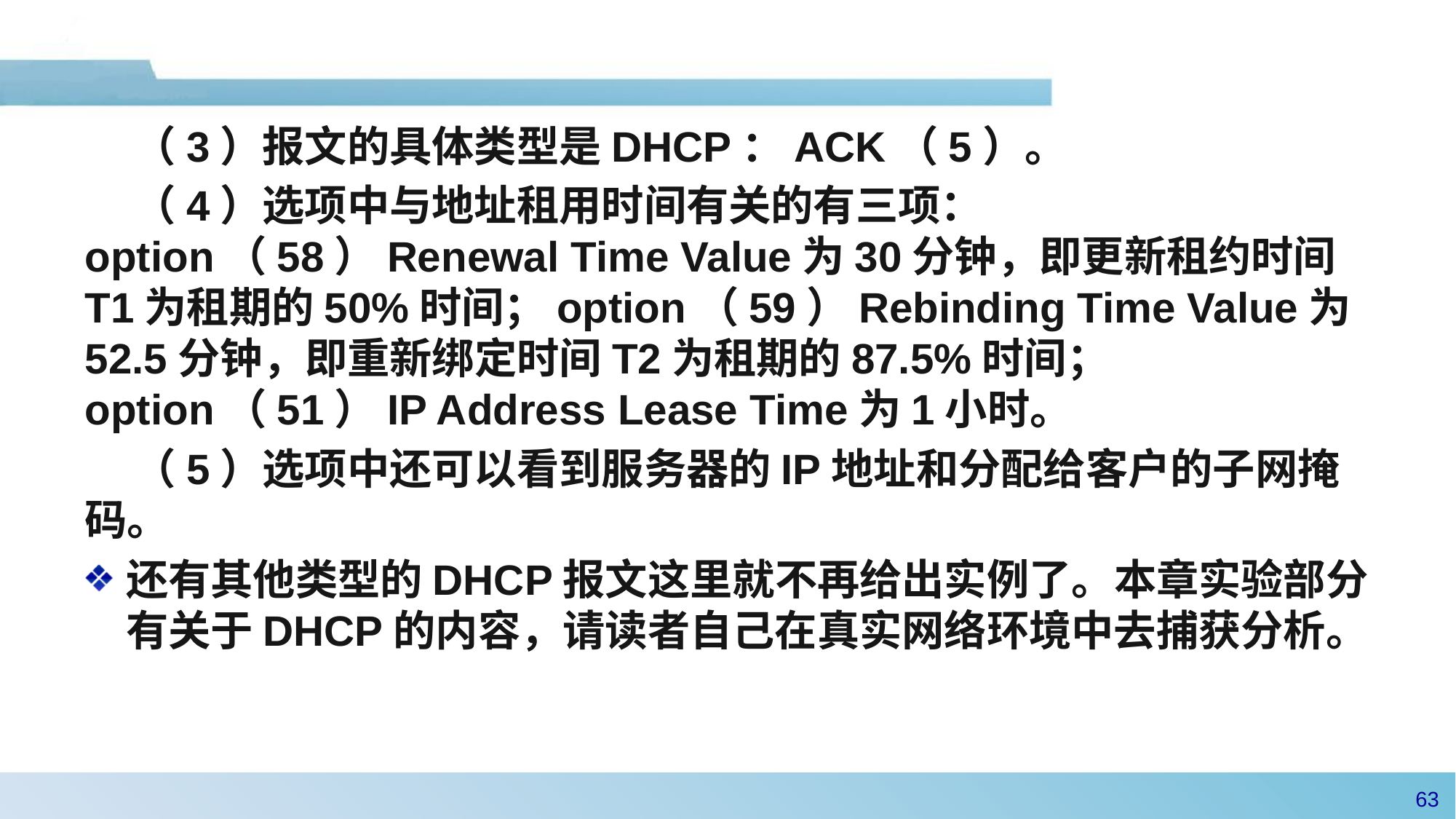

#
    （3）报文的具体类型是DHCP：ACK（5）。
    （4）选项中与地址租用时间有关的有三项：option（58）Renewal Time Value为30分钟，即更新租约时间T1为租期的50%时间；option（59）Rebinding Time Value为52.5分钟，即重新绑定时间T2为租期的87.5%时间；option（51）IP Address Lease Time为1小时。
    （5）选项中还可以看到服务器的IP地址和分配给客户的子网掩码。
还有其他类型的DHCP报文这里就不再给出实例了。本章实验部分有关于DHCP的内容，请读者自己在真实网络环境中去捕获分析。

63